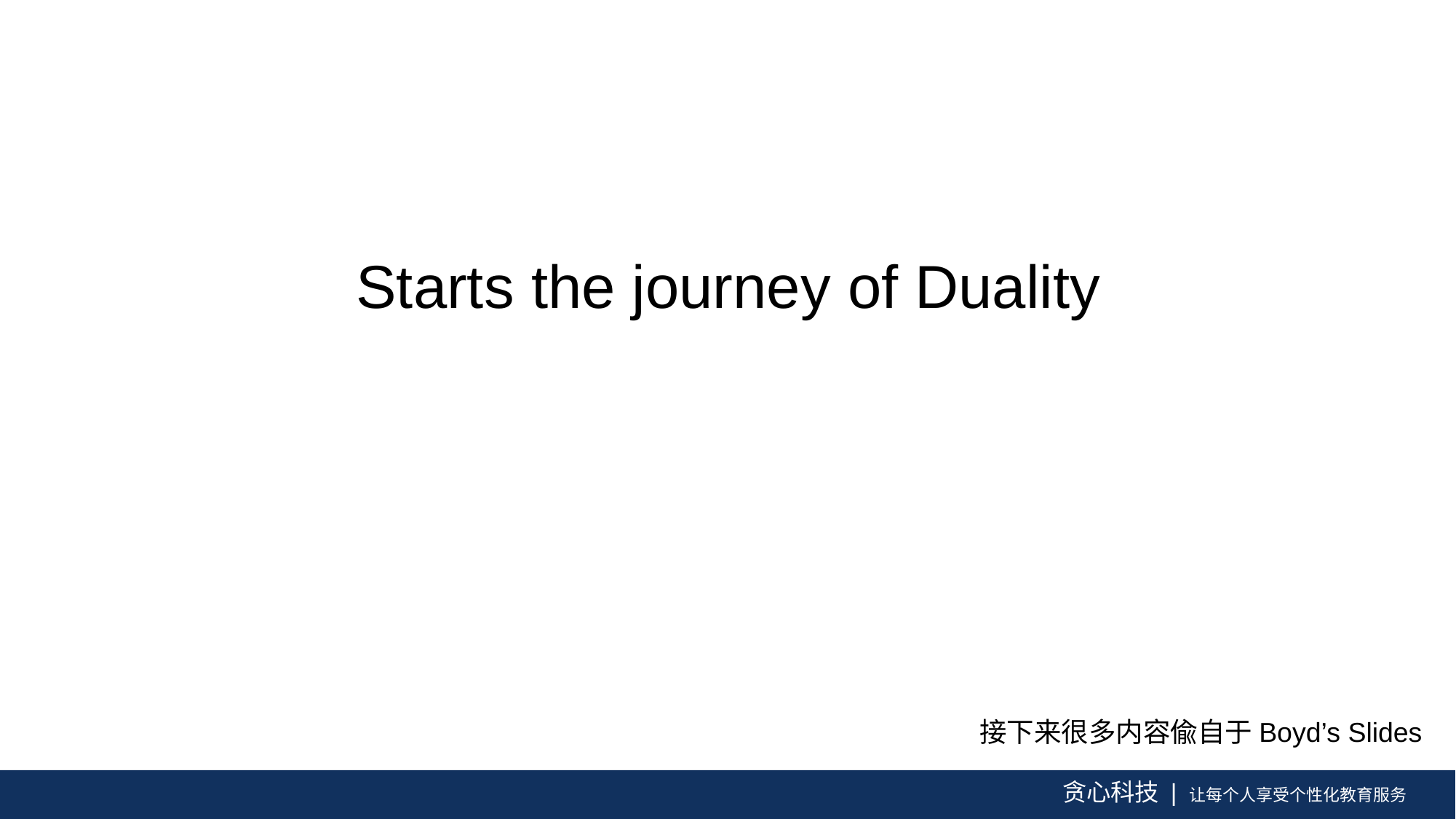

Starts the journey of Duality
接下来很多内容偸自于Boyd’s Slides